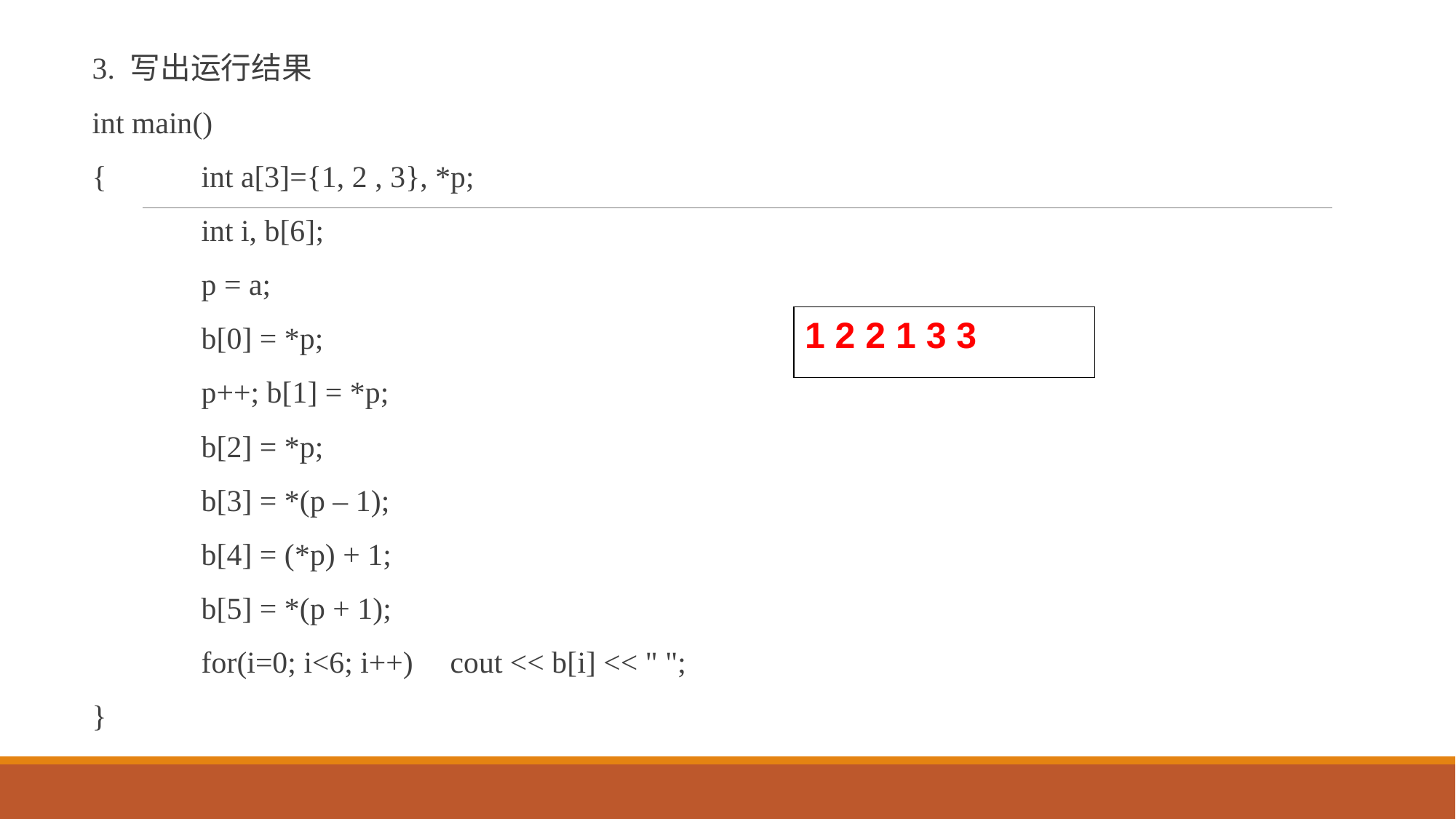

3. 写出运行结果
int main()
{	int a[3]={1, 2 , 3}, *p;
	int i, b[6];
 	p = a;
	b[0] = *p;
	p++; b[1] = *p;
	b[2] = *p;
	b[3] = *(p – 1);
	b[4] = (*p) + 1;
	b[5] = *(p + 1);
	for(i=0; i<6; i++)	    cout << b[i] << " ";
}
1 2 2 1 3 3